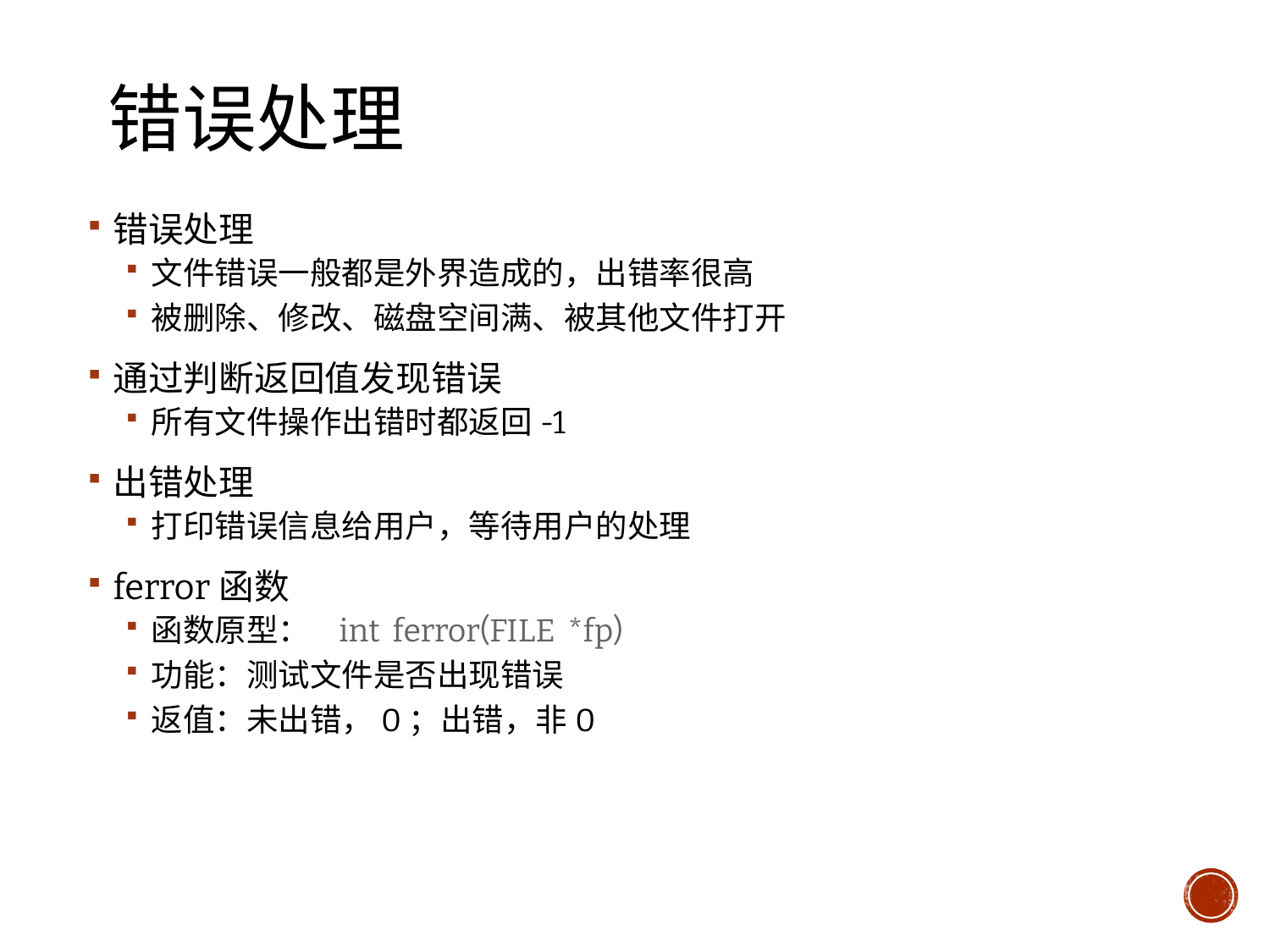

# 错误处理
错误处理
文件错误一般都是外界造成的，出错率很高
被删除、修改、磁盘空间满、被其他文件打开
通过判断返回值发现错误
所有文件操作出错时都返回-1
出错处理
打印错误信息给用户，等待用户的处理
ferror函数
函数原型：   int  ferror(FILE  *fp)
功能：测试文件是否出现错误
返值：未出错，0；出错，非0